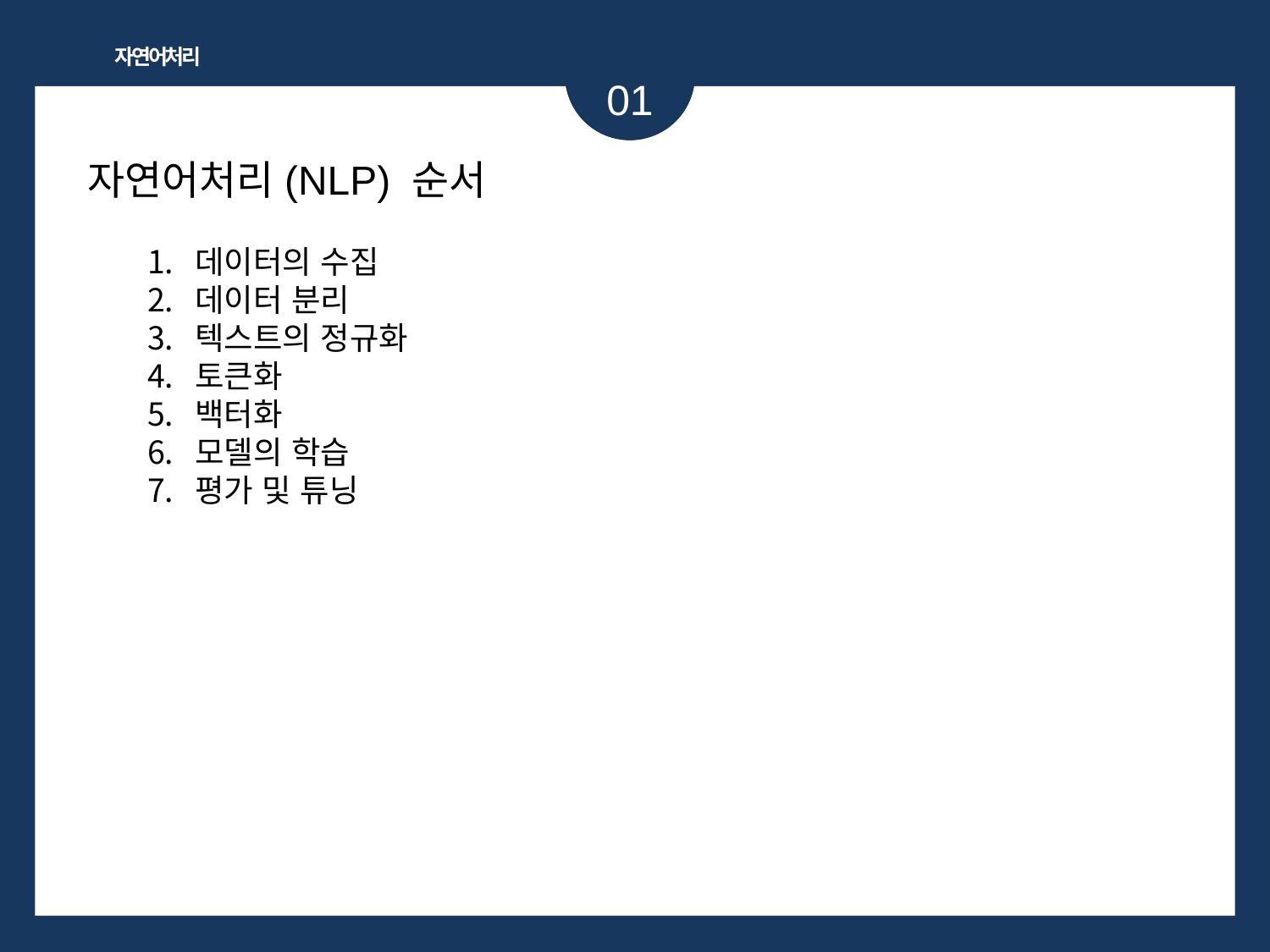

자연어처리
01
자연어처리(NLP) 순서
데이터의 수집
데이터 분리
텍스트의 정규화
토큰화
백터화
모델의 학습
평가 및 튜닝